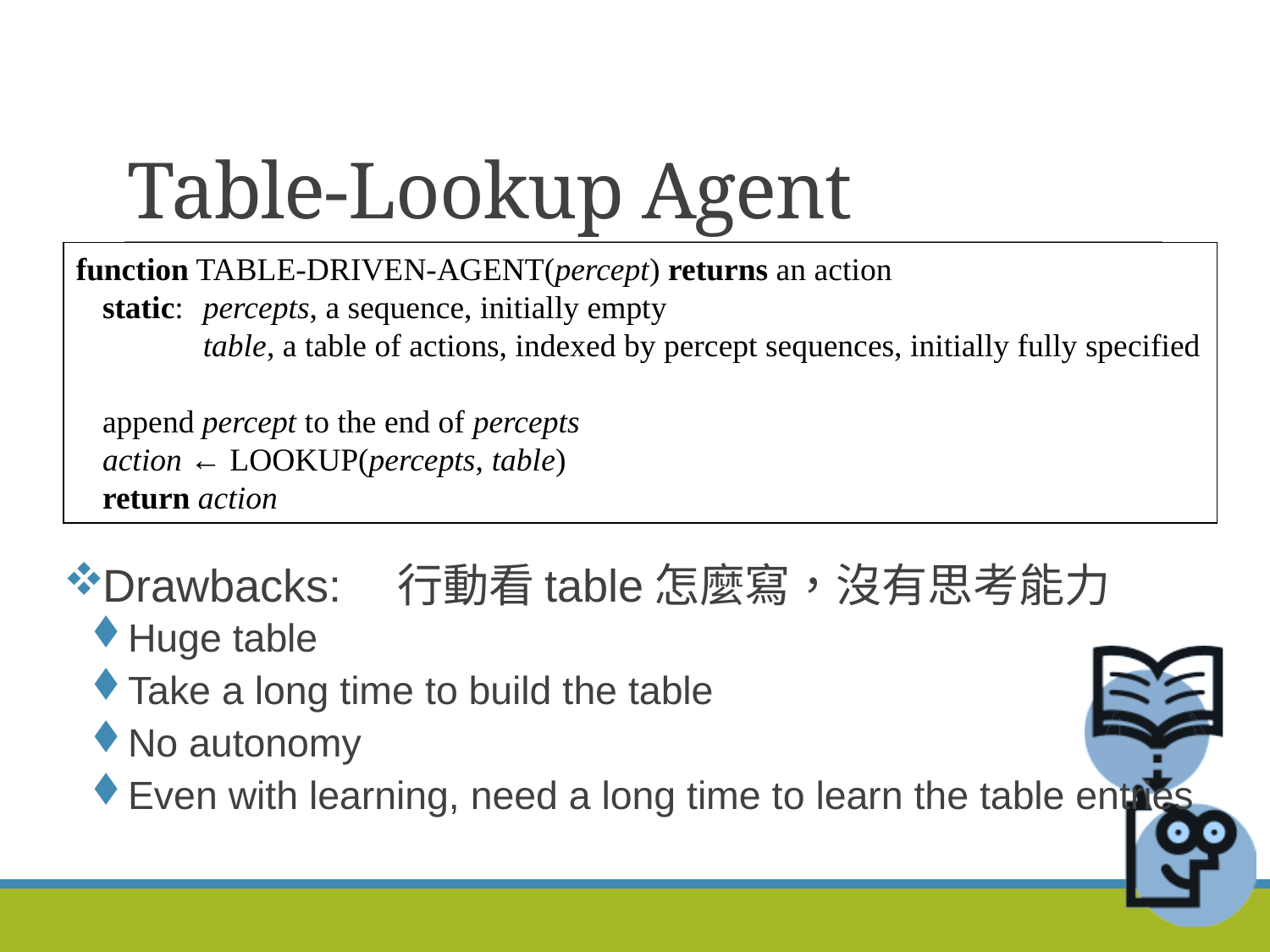

# Table-Lookup Agent
function TABLE-DRIVEN-AGENT(percept) returns an action
	static:	percepts, a sequence, initially empty
		table, a table of actions, indexed by percept sequences, initially fully specified

	append percept to the end of percepts
	action ← LOOKUP(percepts, table)
	return action
Drawbacks:　行動看table怎麼寫，沒有思考能力
Huge table
Take a long time to build the table
No autonomy
Even with learning, need a long time to learn the table entries